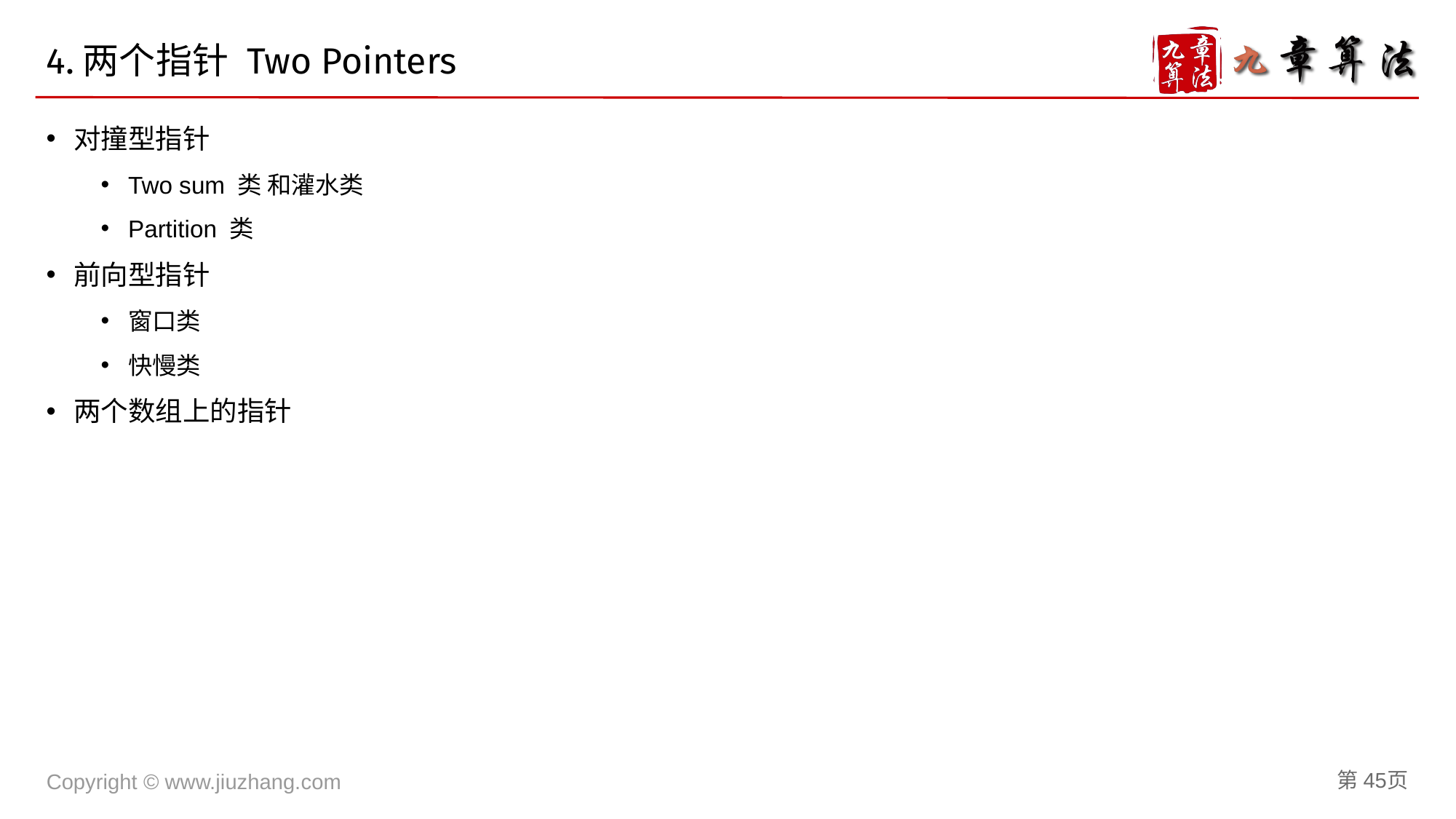

# 4.两个指针 Two Pointers
对撞型指针
Two sum 类 和灌水类
Partition 类
前向型指针
窗口类
快慢类
两个数组上的指针
第45页